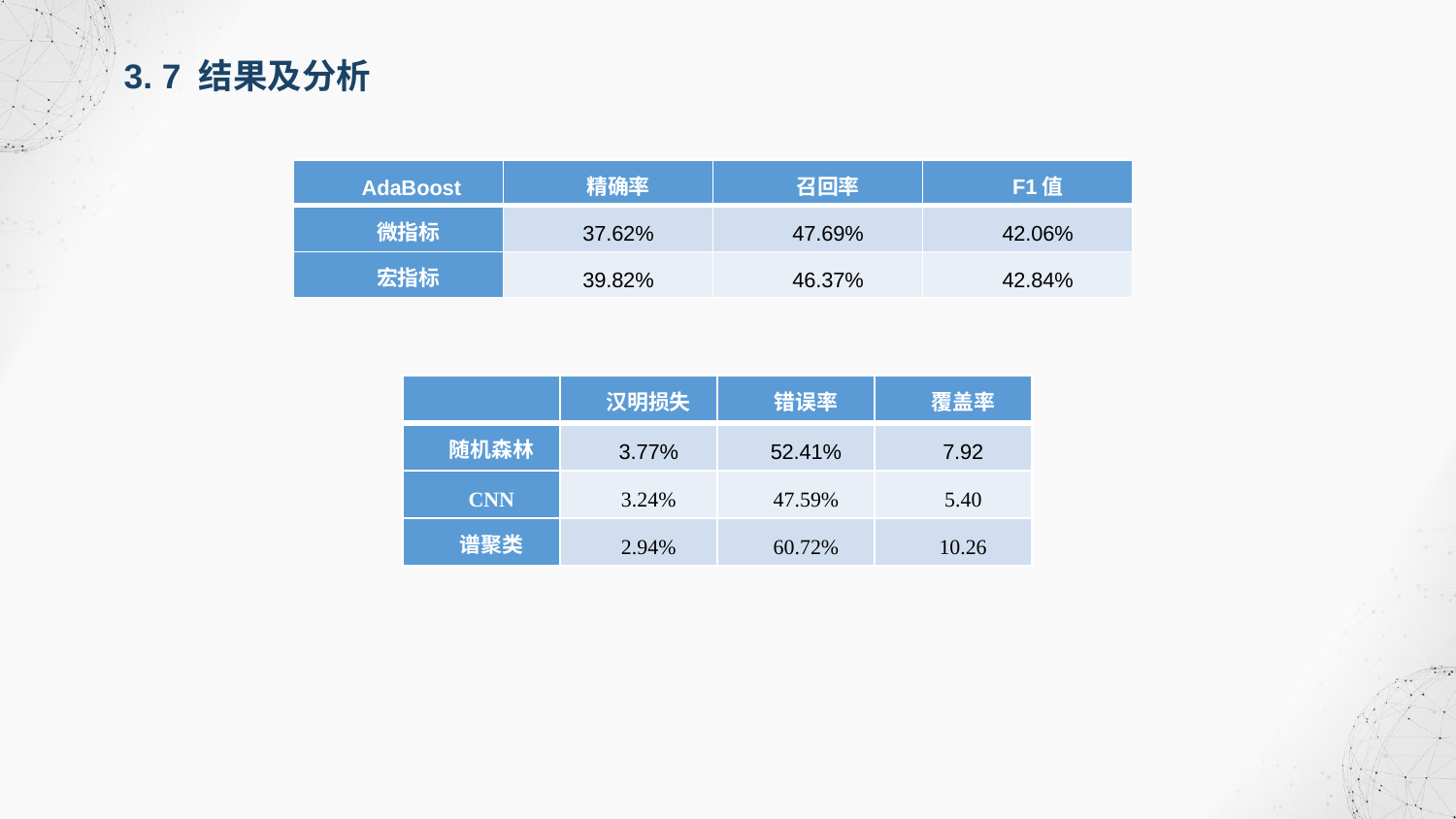

3. 7 结果及分析
| AdaBoost | 精确率 | 召回率 | F1值 |
| --- | --- | --- | --- |
| 微指标 | 37.62% | 47.69% | 42.06% |
| 宏指标 | 39.82% | 46.37% | 42.84% |
|  | 汉明损失 | 错误率 | 覆盖率 |
| --- | --- | --- | --- |
| 随机森林 | 3.77% | 52.41% | 7.92 |
| CNN | 3.24% | 47.59% | 5.40 |
| 谱聚类 | 2.94% | 60.72% | 10.26 |